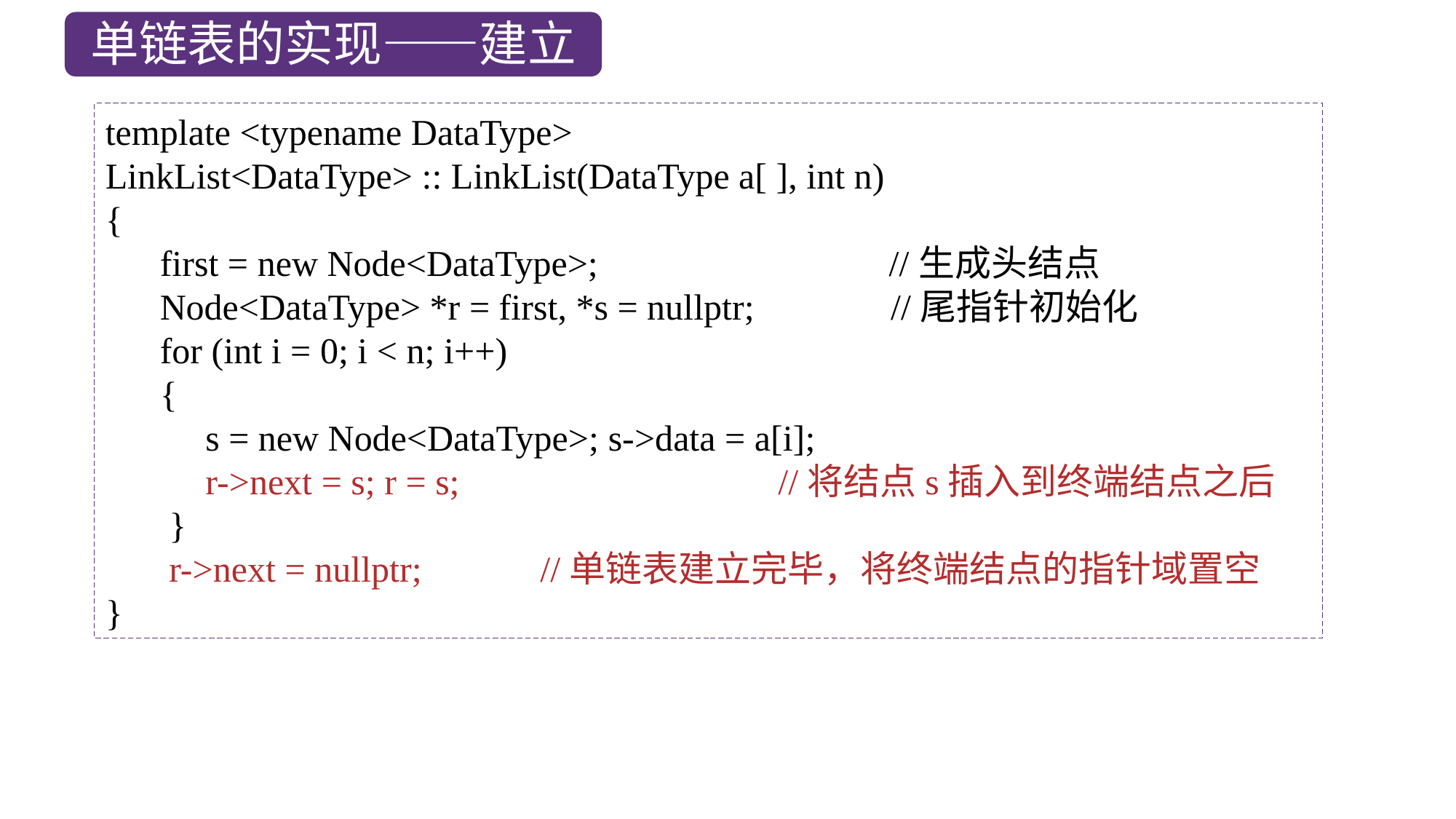

单链表的实现——建立

template <typename DataType>
LinkList<DataType> :: LinkList(DataType a[ ], int n)
{
      first = new Node<DataType>;                                //生成头结点
      Node<DataType> *r = first, *s = nullptr;               //尾指针初始化
      for (int i = 0; i < n; i++)
      {
           s = new Node<DataType>; s->data = a[i];
           r->next = s; r = s;                                   //将结点s插入到终端结点之后
       }
       r->next = nullptr;             //单链表建立完毕，将终端结点的指针域置空
}